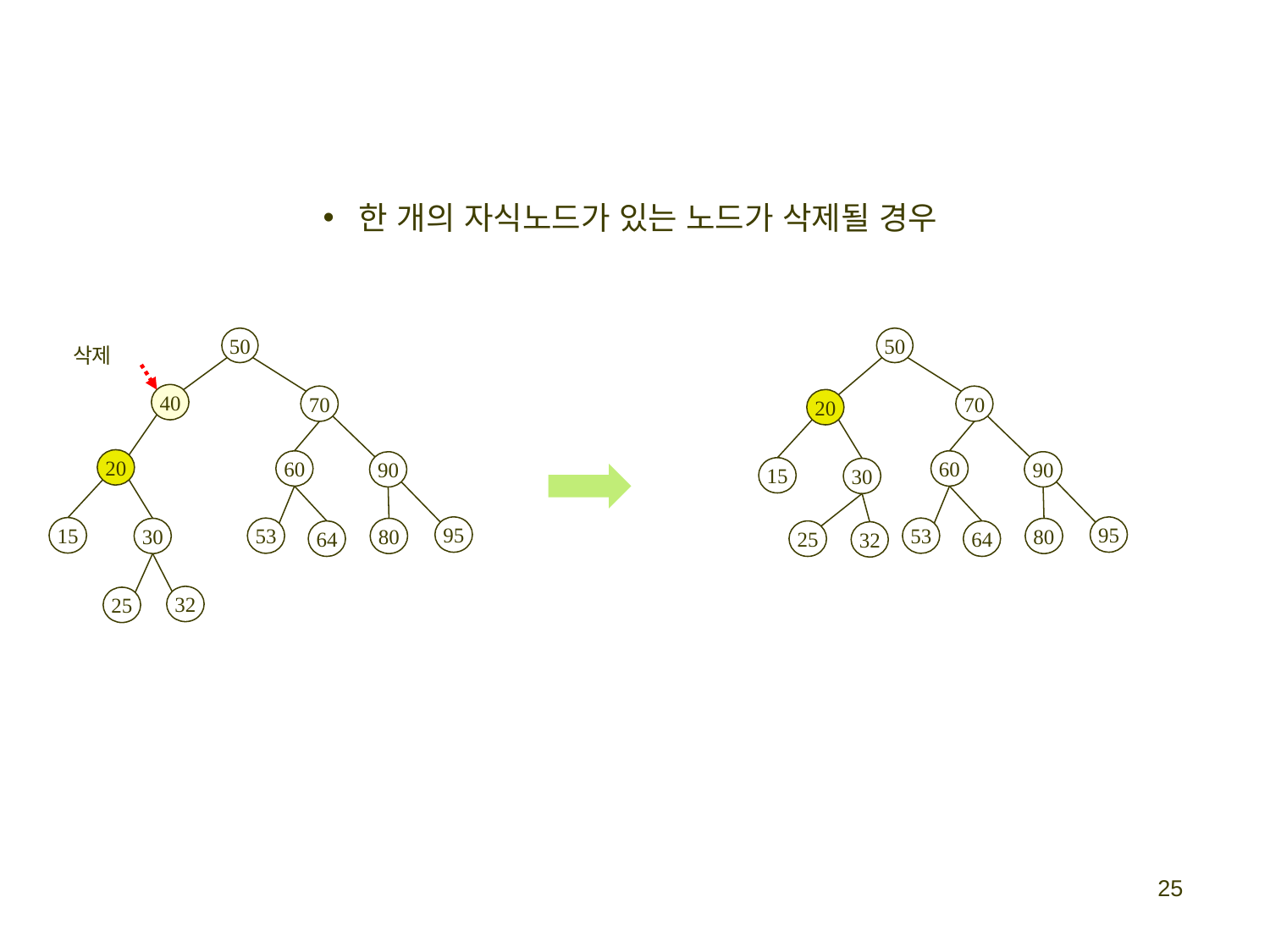

한 개의 자식노드가 있는 노드가 삭제될 경우
삭제
50
50
40
70
70
20
20
60
60
90
90
15
30

95
95
15
53
53
30
80
80
64
25
64
32
32
25
25